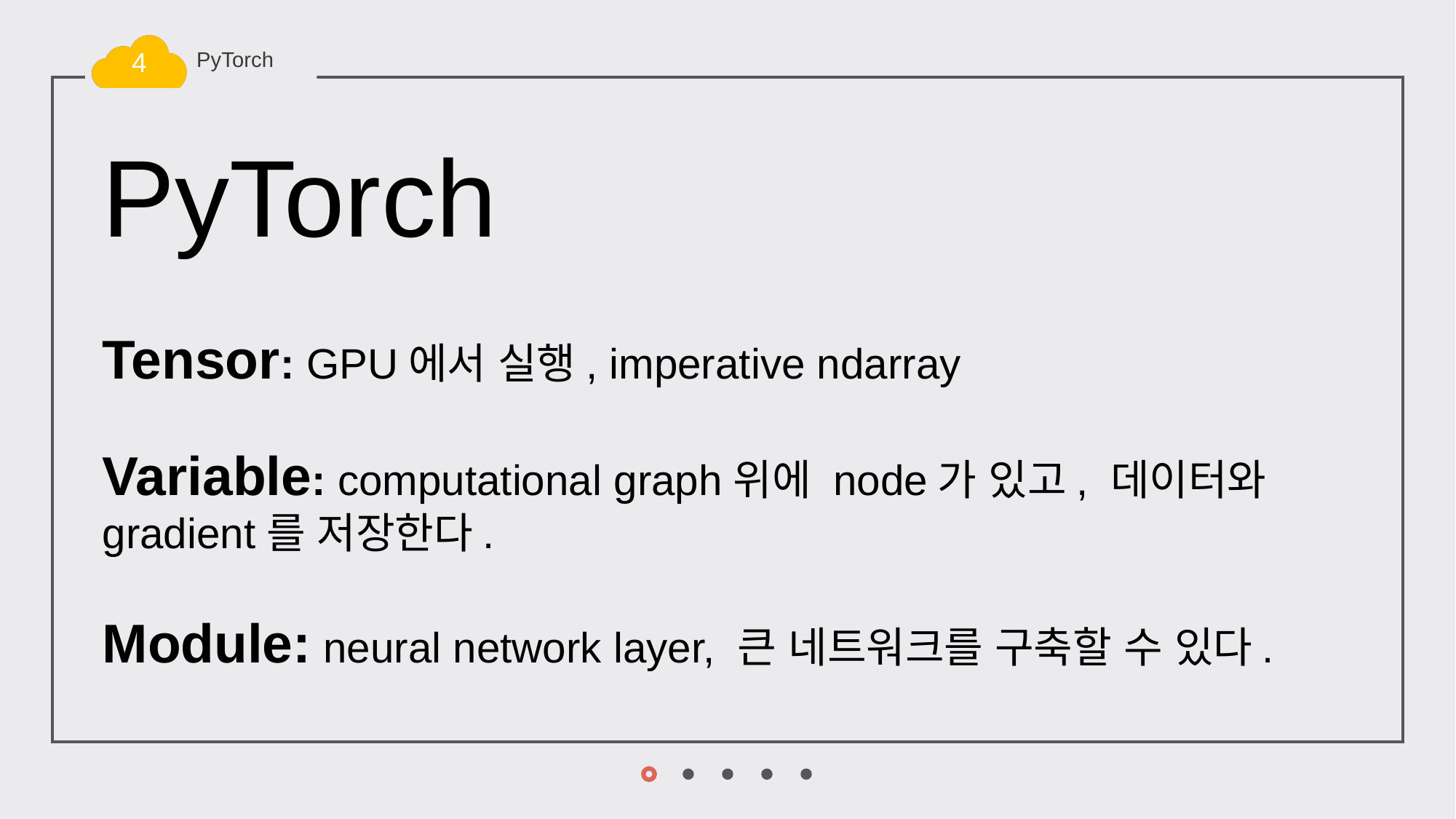

4

PyTorch

PyTorch

Tensor: GPU에서 실행, imperative ndarray

Variable: computational graph위에 node가 있고, 데이터와 gradient를 저장한다.

Module: neural network layer, 큰 네트워크를 구축할 수 있다.